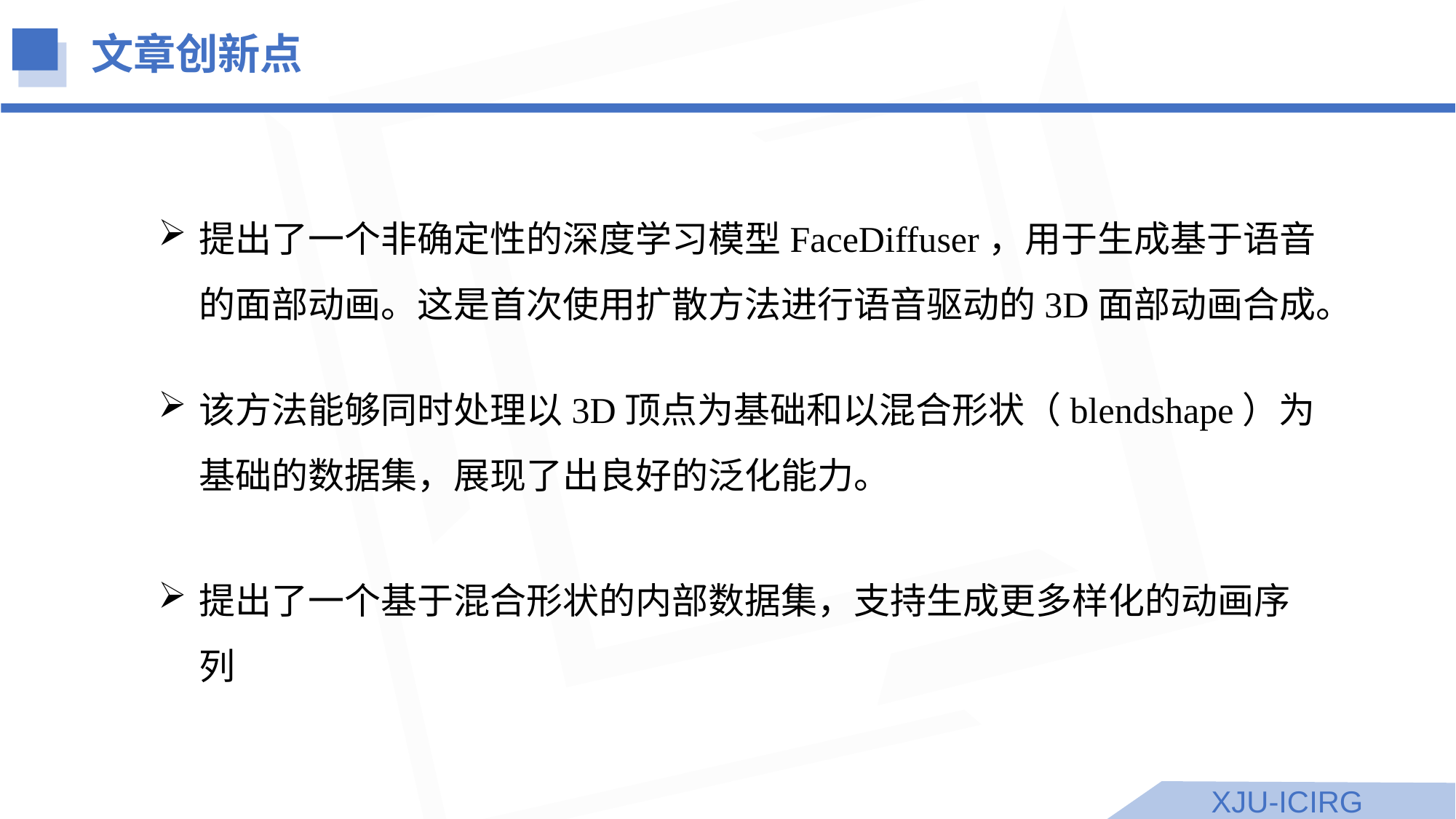

文章创新点

提出了一个非确定性的深度学习模型FaceDiffuser，用于生成基于语音的面部动画。这是首次使用扩散方法进行语音驱动的3D面部动画合成。
该方法能够同时处理以3D顶点为基础和以混合形状（blendshape）为基础的数据集，展现了出良好的泛化能力。
提出了一个基于混合形状的内部数据集，支持生成更多样化的动画序列
XJU-ICIRG